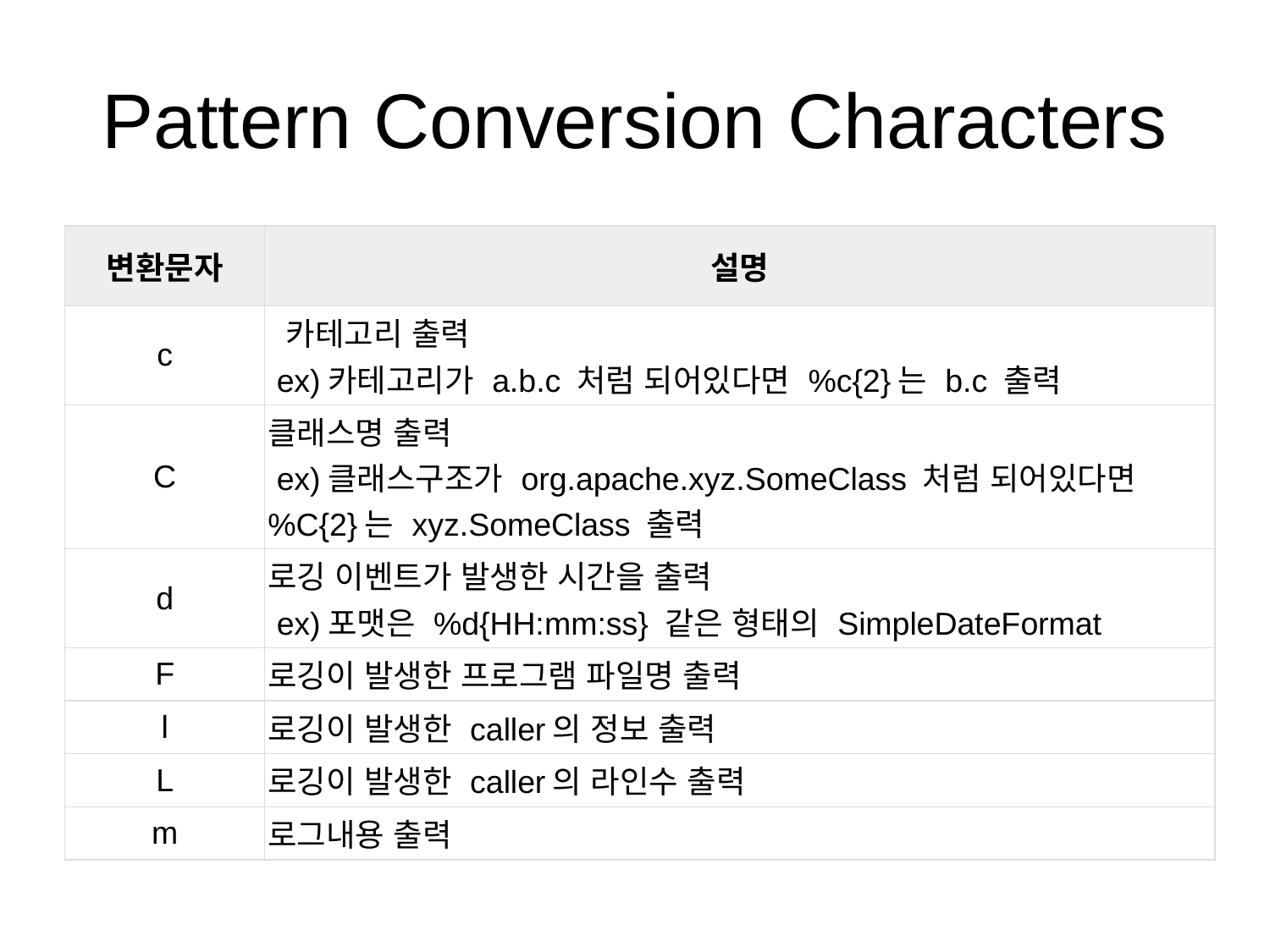

# Pattern Conversion Characters
| 변환문자 | 설명 |
| --- | --- |
| c | 카테고리 출력  ex)카테고리가 a.b.c 처럼 되어있다면 %c{2}는 b.c 출력 |
| C | 클래스명 출력  ex)클래스구조가 org.apache.xyz.SomeClass 처럼 되어있다면 %C{2}는 xyz.SomeClass 출력 |
| d | 로깅 이벤트가 발생한 시간을 출력  ex)포맷은 %d{HH:mm:ss} 같은 형태의 SimpleDateFormat |
| F | 로깅이 발생한 프로그램 파일명 출력 |
| l | 로깅이 발생한 caller의 정보 출력 |
| L | 로깅이 발생한 caller의 라인수 출력 |
| m | 로그내용 출력 |